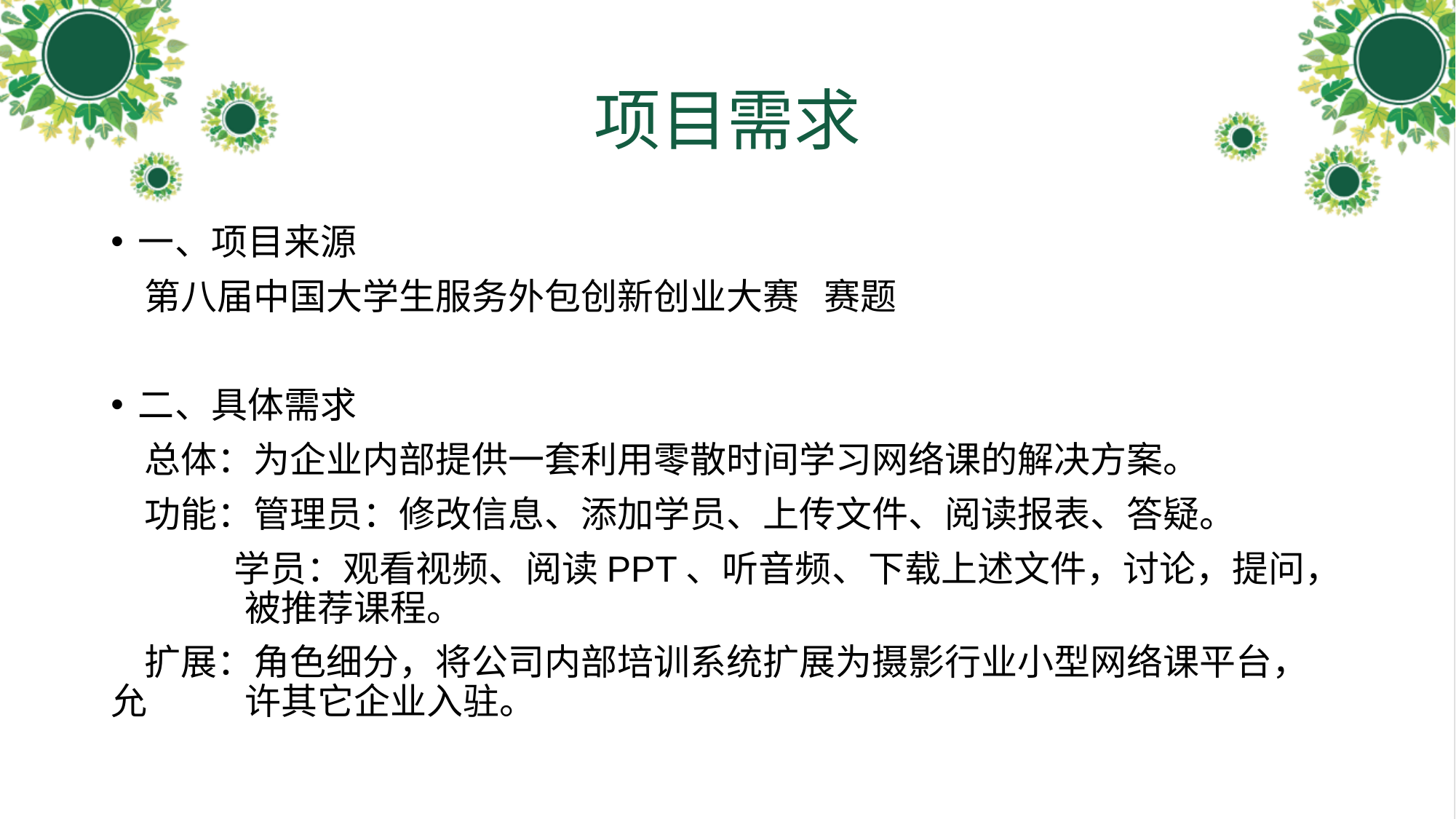

# 项目需求
一、项目来源
   第八届中国大学生服务外包创新创业大赛   赛题

二、具体需求
   总体：为企业内部提供一套利用零散时间学习网络课的解决方案。
   功能：管理员：修改信息、添加学员、上传文件、阅读报表、答疑。
              学员：观看视频、阅读PPT、听音频、下载上述文件，讨论，提问，   	   被推荐课程。
   扩展：角色细分，将公司内部培训系统扩展为摄影行业小型网络课平台，允       	   许其它企业入驻。